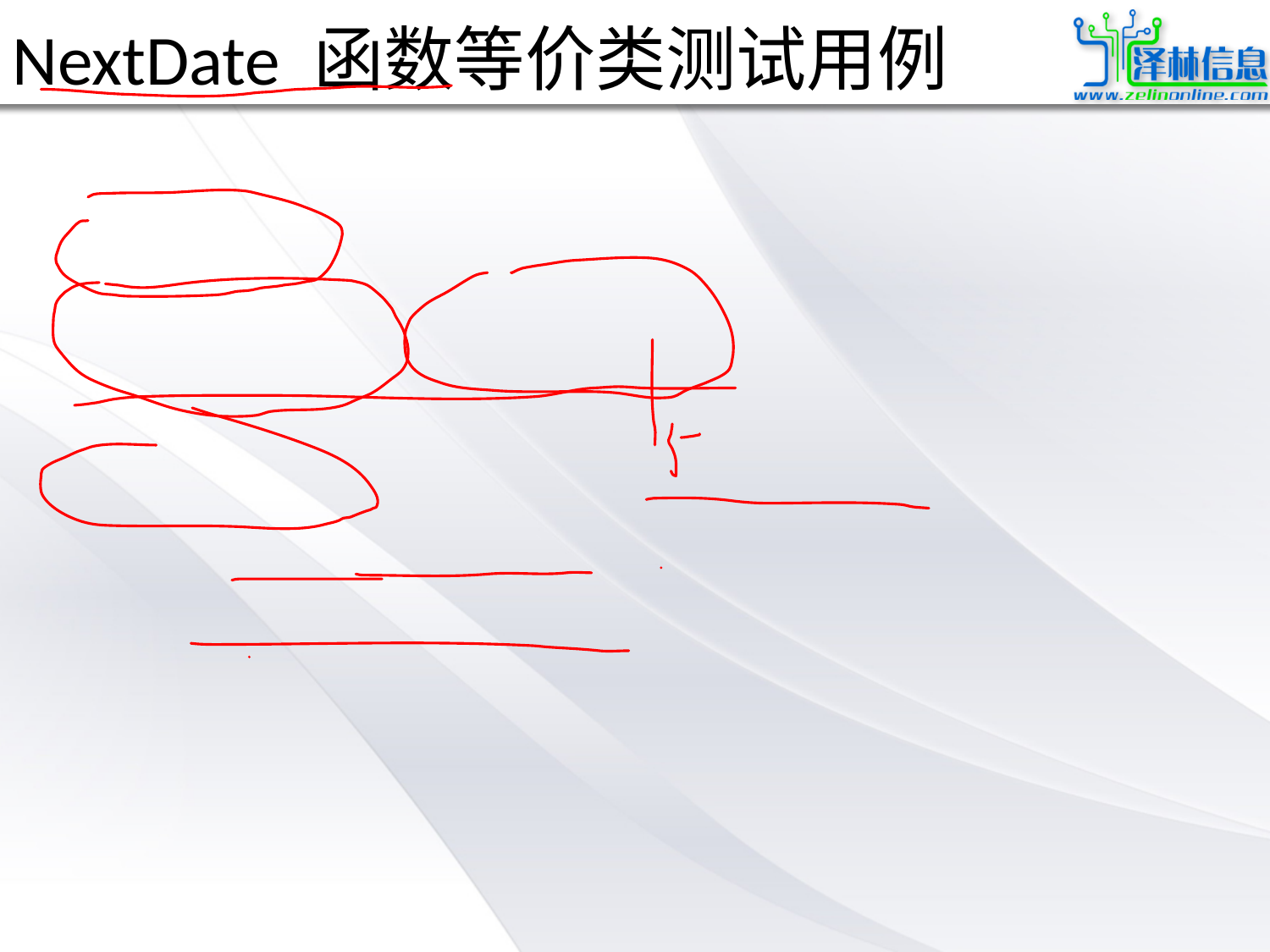

# NextDate 函数等价类测试用例
弱一般等价类测试用例
月份    日期       年             预期输出
  6         15      1912     1912年6月16日

强一般等价类测试用例同弱一般等价类测试用例
注：弱——有单缺陷假设
	健壮——考虑了无效值